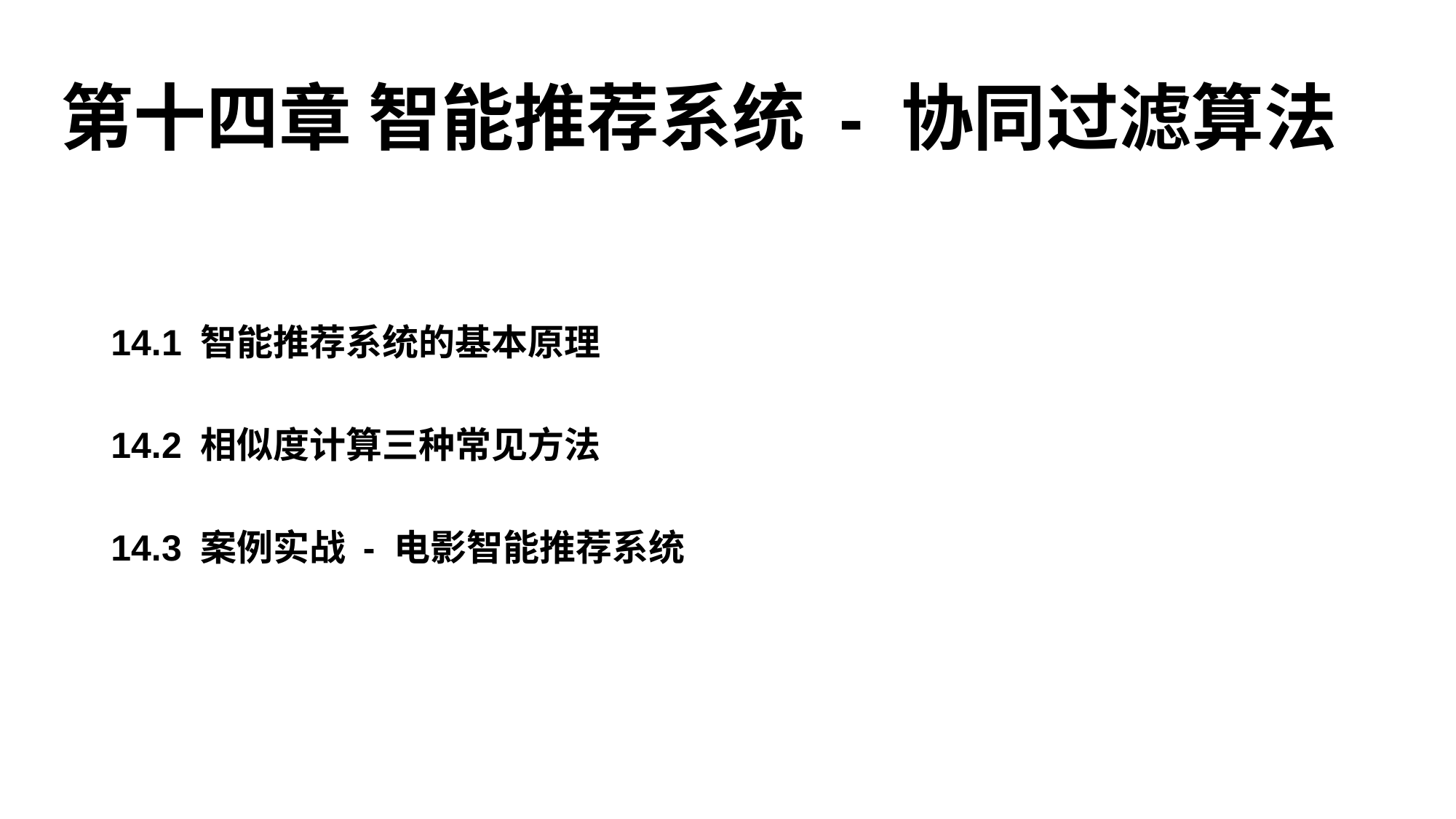

第十四章 智能推荐系统 - 协同过滤算法
14.1 智能推荐系统的基本原理
14.2 相似度计算三种常见方法
14.3 案例实战 - 电影智能推荐系统